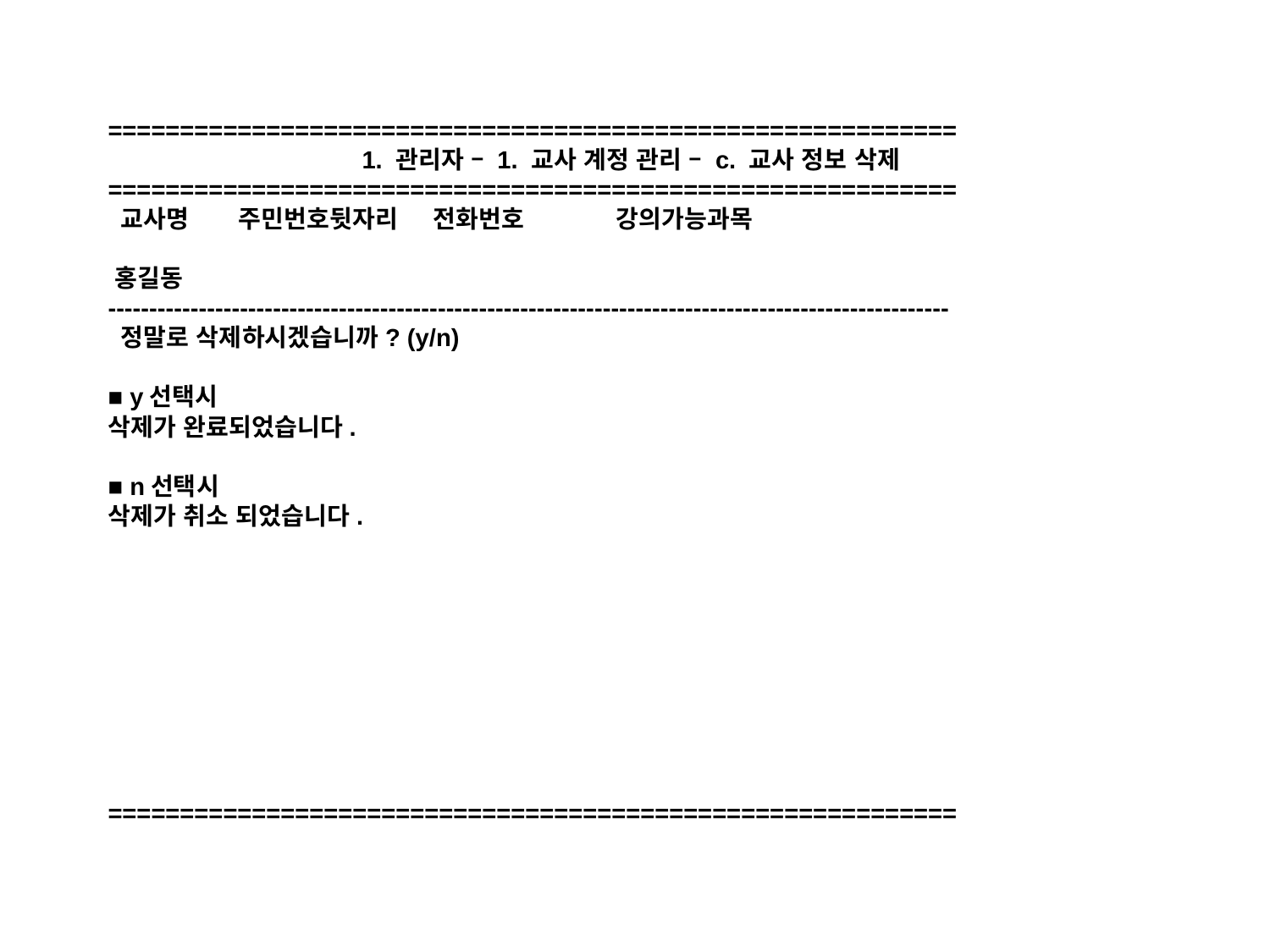

# =========================================================== 1. 관리자 – 1. 교사 계정 관리 – c. 교사 정보 삭제 =========================================================== 교사명       주민번호뒷자리     전화번호	강의가능과목 홍길동 ------------------------------------------------------------------------------------------------------ 정말로 삭제하시겠습니까? (y/n) ■ y선택시 삭제가 완료되었습니다. ■ n선택시 삭제가 취소 되었습니다. ===========================================================